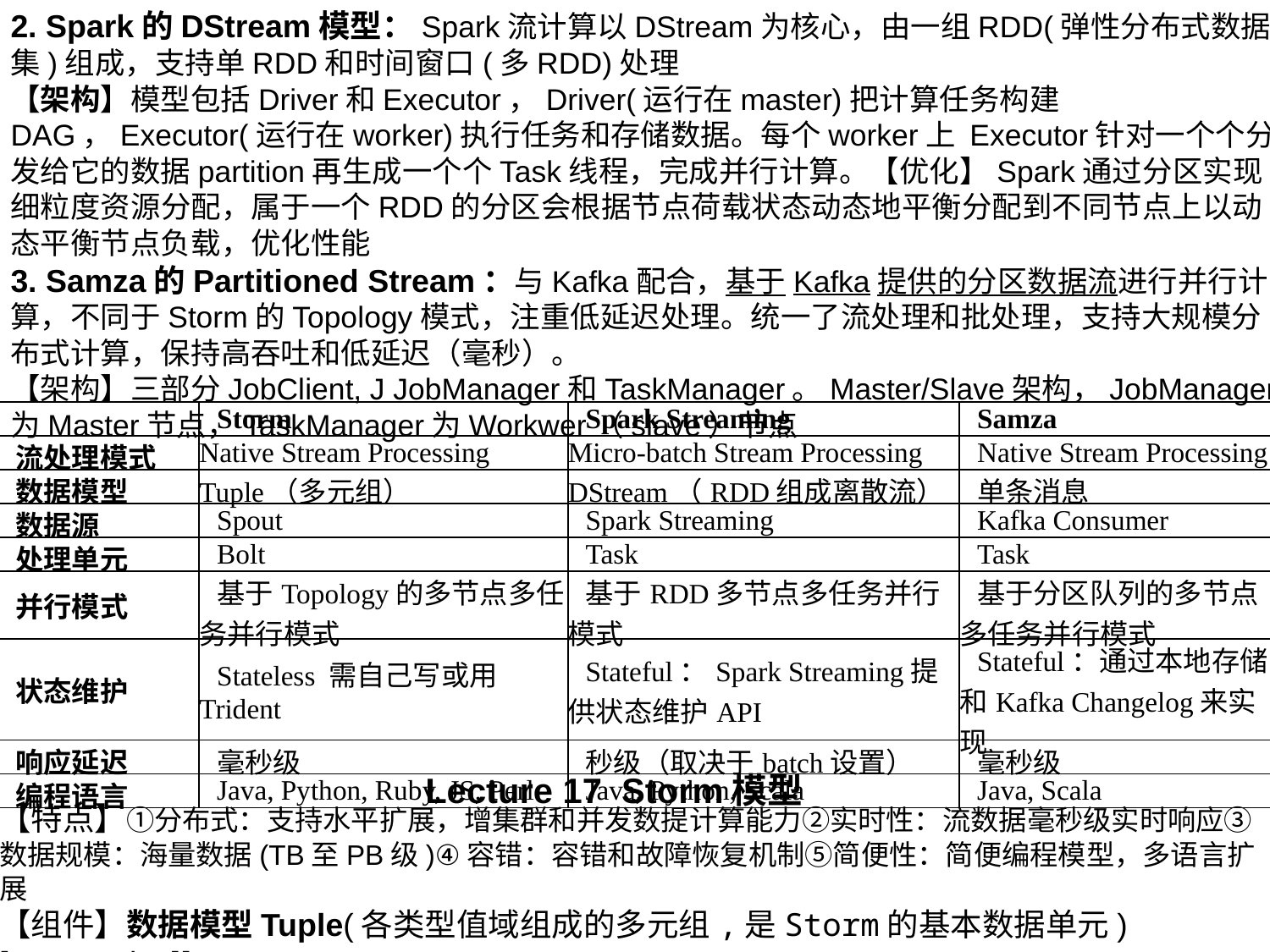

2. Spark的DStream模型：Spark流计算以DStream为核心，由一组RDD(弹性分布式数据集)组成，支持单RDD和时间窗口(多RDD)处理
【架构】模型包括Driver和Executor，Driver(运行在master)把计算任务构建DAG，Executor(运行在worker)执行任务和存储数据。每个worker上 Executor针对一个个分发给它的数据partition再生成一个个Task线程，完成并行计算。【优化】Spark通过分区实现细粒度资源分配，属于一个RDD的分区会根据节点荷载状态动态地平衡分配到不同节点上以动态平衡节点负载，优化性能
3. Samza的Partitioned Stream：与Kafka配合，基于Kafka提供的分区数据流进行并行计算，不同于Storm的Topology模式，注重低延迟处理。统一了流处理和批处理，支持大规模分布式计算，保持高吞吐和低延迟（毫秒）。
【架构】三部分JobClient, J JobManager和TaskManager。Master/Slave架构，JobManager为Master节点，TaskManager为Workwer（slave）节点

|  | Storm | Spark Streaming | Samza |
| --- | --- | --- | --- |
| 流处理模式 | Native Stream Processing | Micro-batch Stream Processing | Native Stream Processing |
| 数据模型 | Tuple（多元组） | DStream（RDD组成离散流） | 单条消息 |
| 数据源 | Spout | Spark Streaming | Kafka Consumer |
| 处理单元 | Bolt | Task | Task |
| 并行模式 | 基于Topology的多节点多任务并行模式 | 基于RDD多节点多任务并行模式 | 基于分区队列的多节点多任务并行模式 |
| 状态维护 | Stateless 需自己写或用Trident | Stateful：Spark Streaming提供状态维护API | Stateful：通过本地存储和Kafka Changelog来实现 |
| 响应延迟 | 毫秒级 | 秒级（取决于batch设置） | 毫秒级 |
| 编程语言 | Java, Python, Ruby, JS, Perl | Java, Python, Scala | Java, Scala |
Lecture 17  Storm模型
【特点】①分布式：支持水平扩展，增集群和并发数提计算能力②实时性：流数据毫秒级实时响应③数据规模：海量数据(TB至PB级)④容错：容错和故障恢复机制⑤简便性：简便编程模型，多语言扩展
【组件】数据模型Tuple(各类型值域组成的多元组,是Storm的基本数据单元)[name,value][...
数据流Stream(不间断的无界的连续Tuple序列,是Storm对流数据的抽象)